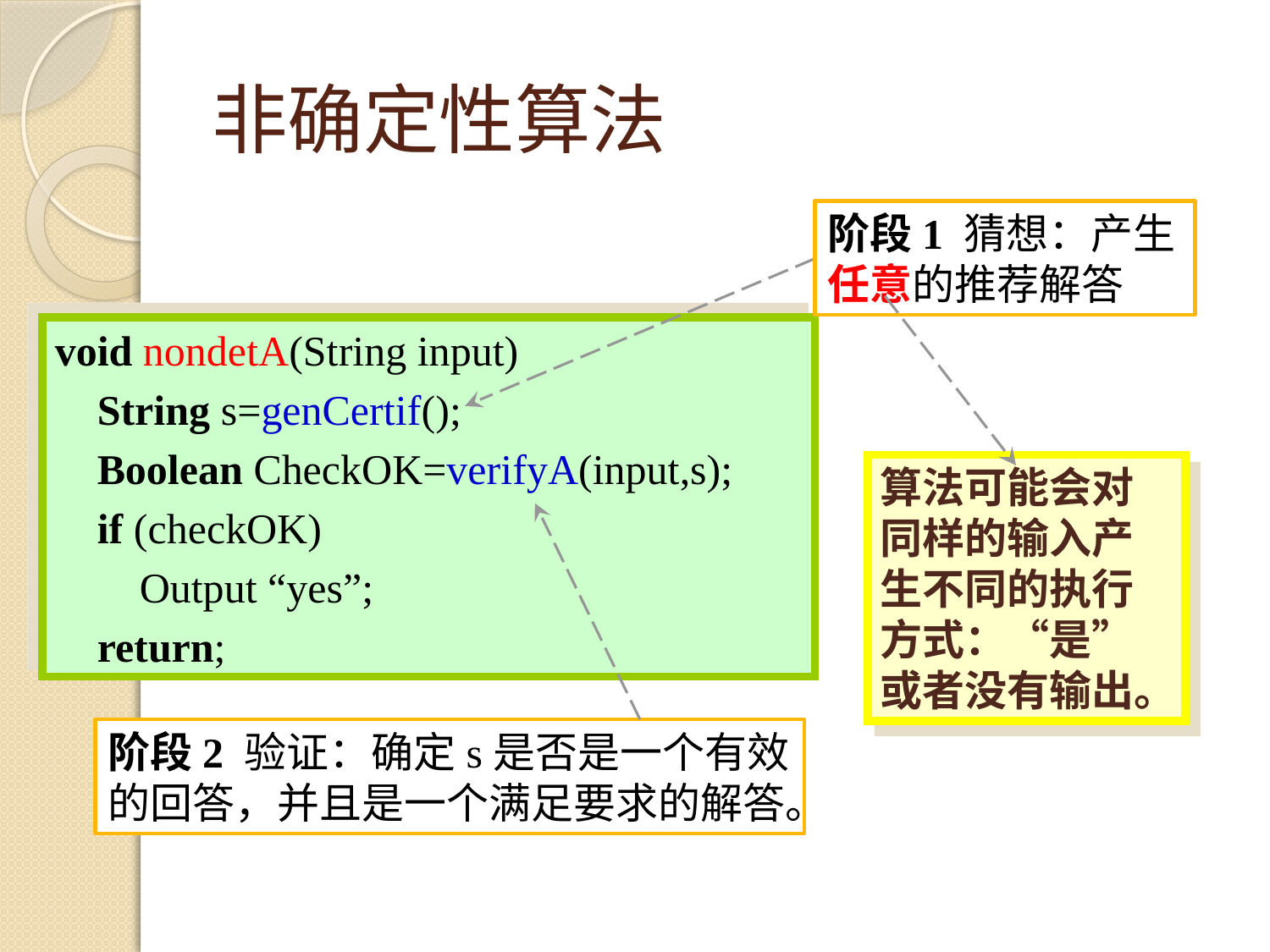

# 非确定性算法
阶段1 猜想：产生任意的推荐解答

void nondetA(String input)
    String s=genCertif();
    Boolean CheckOK=verifyA(input,s);
    if (checkOK)
        Output “yes”;
    return;
算法可能会对同样的输入产生不同的执行方式：“是”或者没有输出。

阶段2 验证：确定s是否是一个有效的回答，并且是一个满足要求的解答。